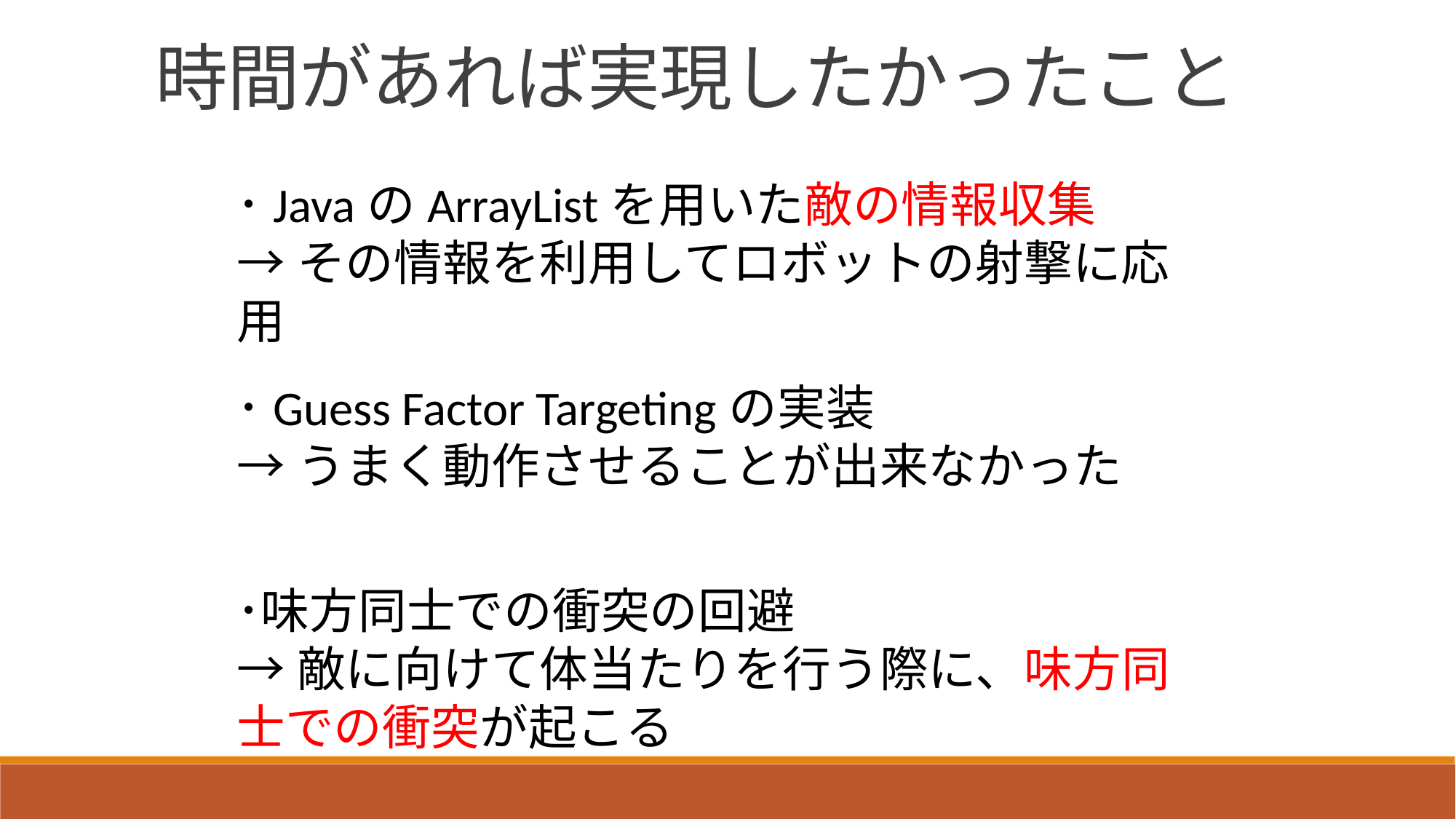

時間があれば実現したかったこと
･JavaのArrayListを用いた敵の情報収集
→その情報を利用してロボットの射撃に応用
･Guess Factor Targetingの実装
→うまく動作させることが出来なかった
･味方同士での衝突の回避
→敵に向けて体当たりを行う際に、味方同士での衝突が起こる